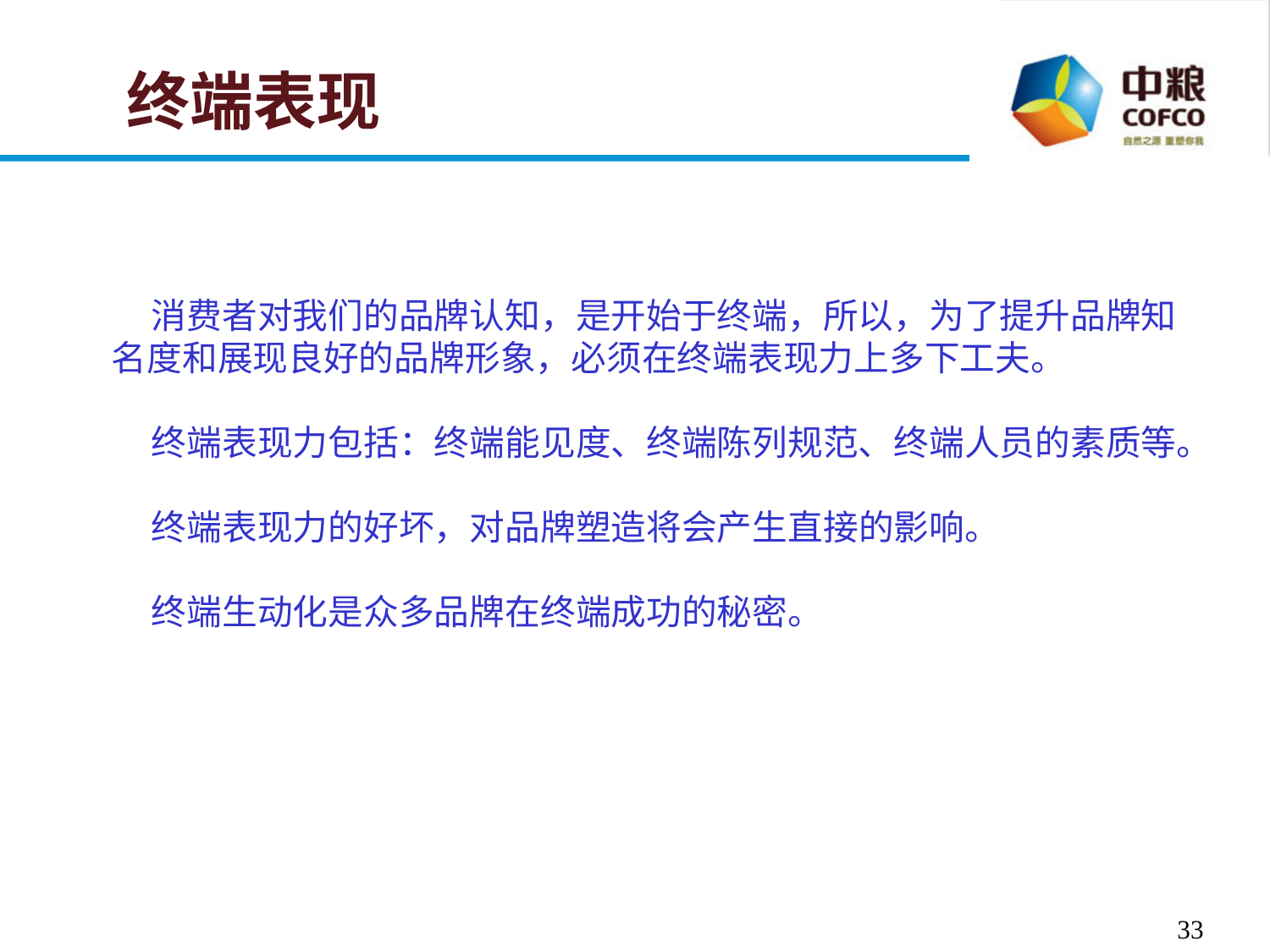

# 终端表现
    消费者对我们的品牌认知，是开始于终端，所以，为了提升品牌知名度和展现良好的品牌形象，必须在终端表现力上多下工夫。

    终端表现力包括：终端能见度、终端陈列规范、终端人员的素质等。

    终端表现力的好坏，对品牌塑造将会产生直接的影响。

    终端生动化是众多品牌在终端成功的秘密。